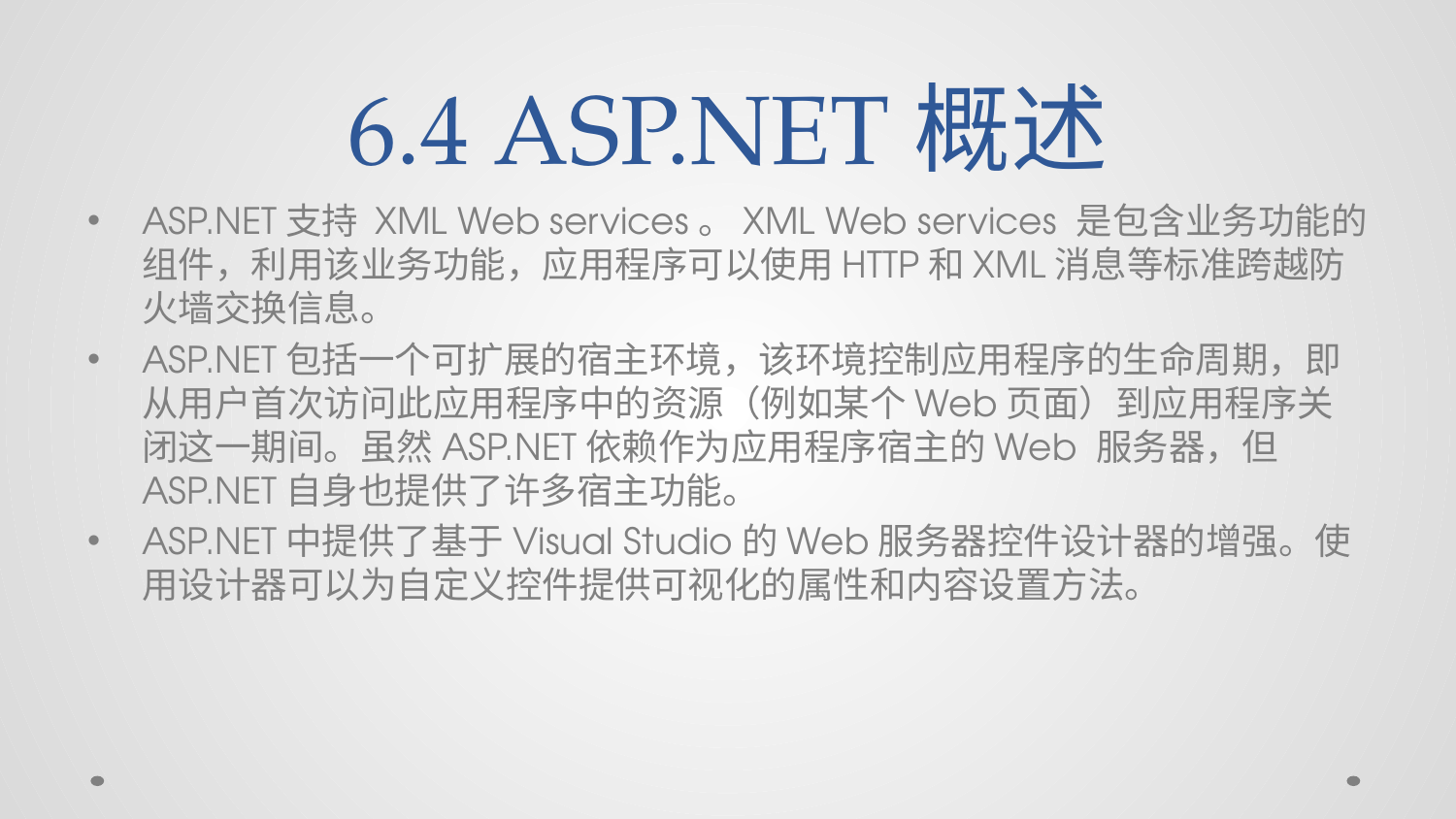

# 6.4 ASP.NET概述
ASP.NET支持 XML Web services。XML Web services 是包含业务功能的组件，利用该业务功能，应用程序可以使用HTTP和XML消息等标准跨越防火墙交换信息。
ASP.NET包括一个可扩展的宿主环境，该环境控制应用程序的生命周期，即从用户首次访问此应用程序中的资源（例如某个Web页面）到应用程序关闭这一期间。虽然ASP.NET依赖作为应用程序宿主的Web 服务器，但ASP.NET自身也提供了许多宿主功能。
ASP.NET中提供了基于Visual Studio的Web服务器控件设计器的增强。使用设计器可以为自定义控件提供可视化的属性和内容设置方法。